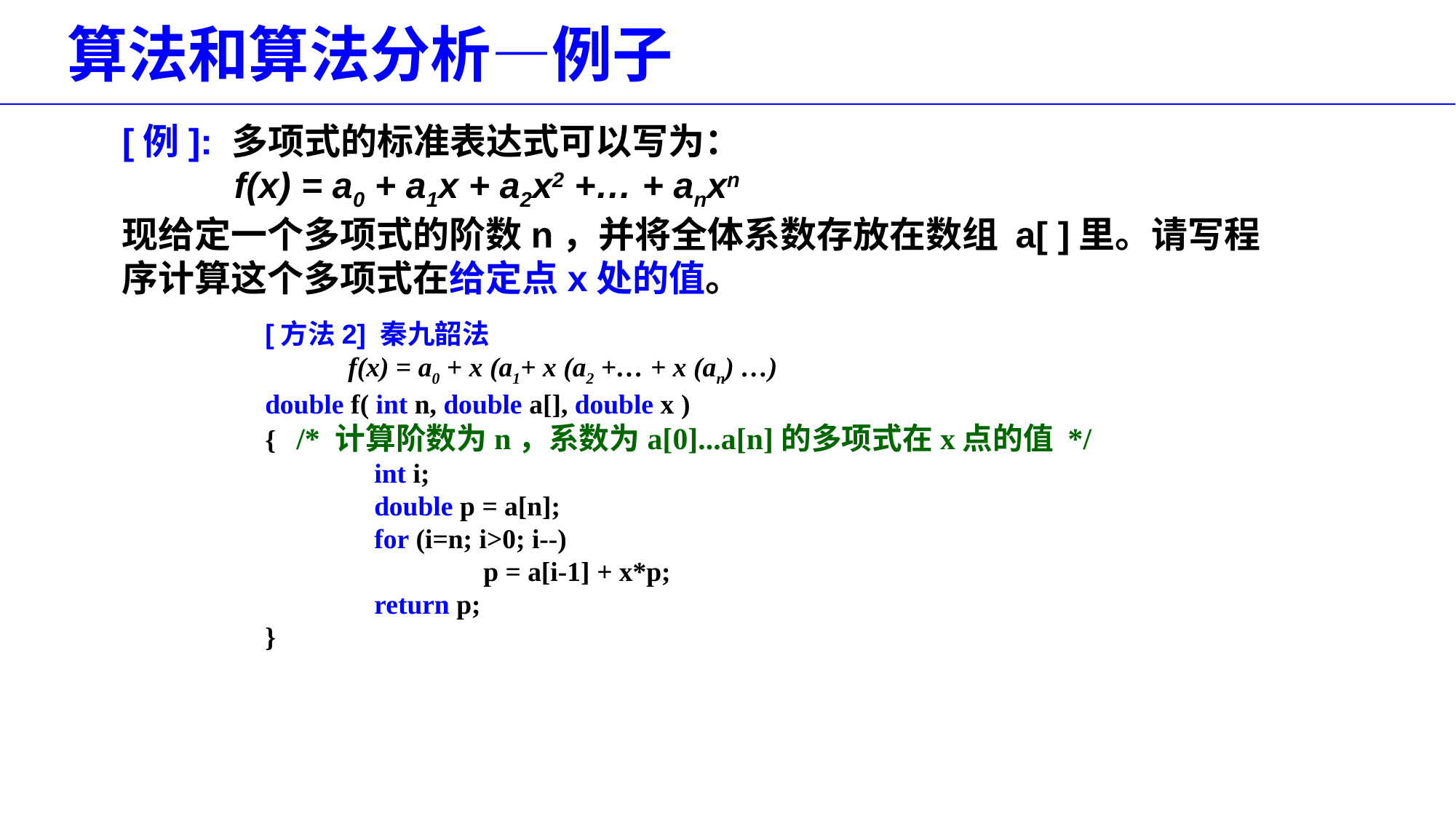

# 算法和算法分析—例子
[例]: 多项式的标准表达式可以写为：
           f(x) = a0 + a1x + a2x2 +… + anxn
现给定一个多项式的阶数n，并将全体系数存放在数组 a[ ]里。请写程序计算这个多项式在给定点x处的值。
[方法2] 秦九韶法
            f(x) = a0 + x (a1+ x (a2 +… + x (an) …)
double f( int n, double a[], double x )
{   /* 计算阶数为n，系数为a[0]...a[n]的多项式在x点的值 */
	int i;
	double p = a[n];
	for (i=n; i>0; i--)
		p = a[i-1] + x*p;
	return p;
}
[方法1] 计算多项式函数值的直接法
  double f( int n, double a[], double x )
{   /* 计算阶数为n，系数为a[0]...a[n]的多项式在x点的值 */
	int i;
	double p = a[0];
	for ( i=1; i<=n; i++ )
		p += a[i]*pow(x, i);
	return p;
}

13